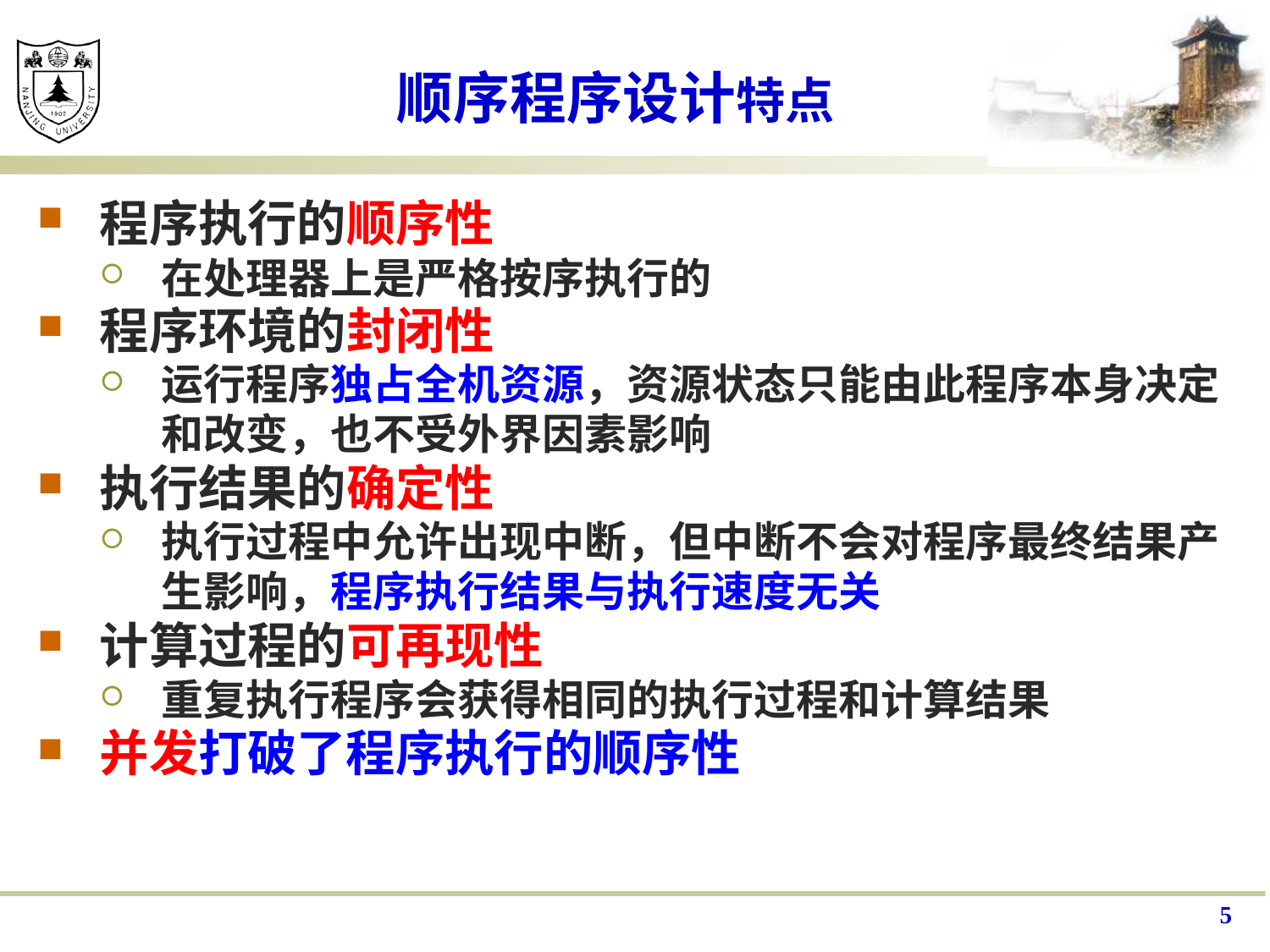

# 顺序程序设计特点
程序执行的顺序性
在处理器上是严格按序执行的
程序环境的封闭性
运行程序独占全机资源，资源状态只能由此程序本身决定和改变，也不受外界因素影响
执行结果的确定性
执行过程中允许出现中断，但中断不会对程序最终结果产生影响，程序执行结果与执行速度无关
计算过程的可再现性
重复执行程序会获得相同的执行过程和计算结果
并发打破了程序执行的顺序性

5